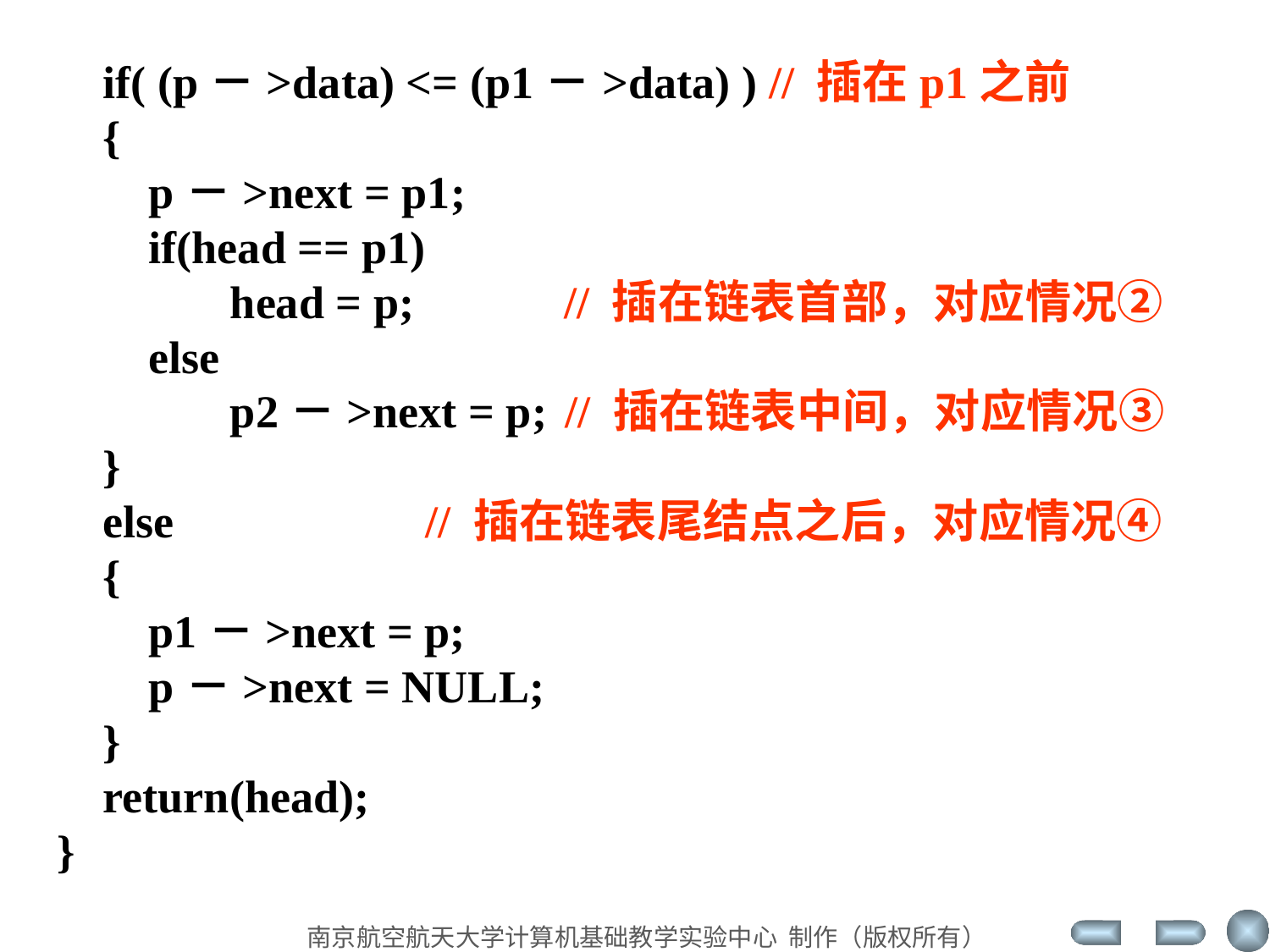

if( (p－>data) <= (p1－>data) ) // 插在p1之前
    {
        p－>next = p1;
        if(head == p1)
	    head = p;	           // 插在链表首部，对应情况②
        else
	    p2－>next = p;	// 插在链表中间，对应情况③
    }
    else 	          // 插在链表尾结点之后，对应情况④
    {
        p1－>next = p;
        p－>next = NULL;
    }
    return(head);
}